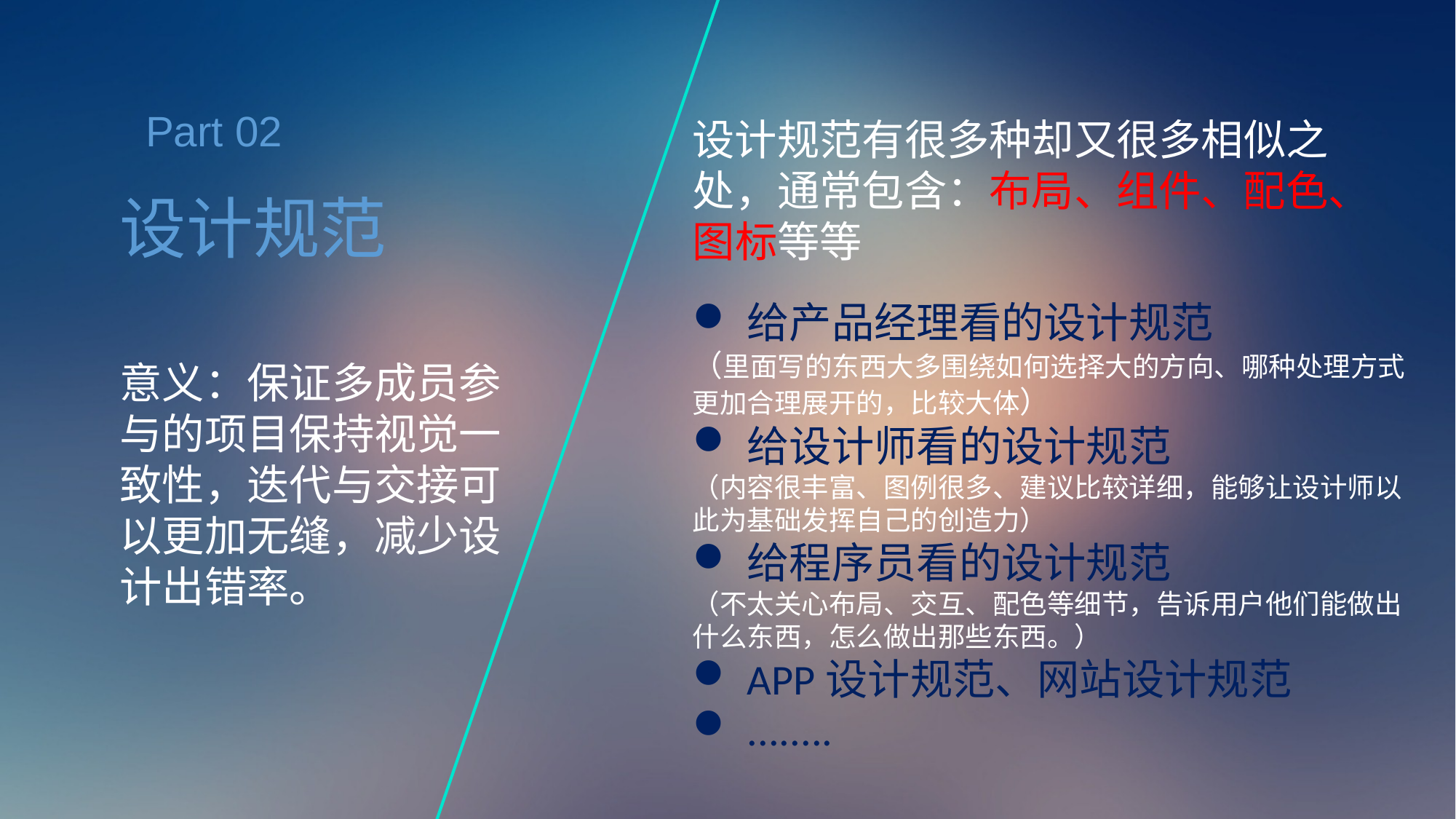

Part 02
设计规范有很多种却又很多相似之处，通常包含：布局、组件、配色、图标等等
设计规范
给产品经理看的设计规范
（里面写的东西大多围绕如何选择大的方向、哪种处理方式更加合理展开的，比较大体）
给设计师看的设计规范
（内容很丰富、图例很多、建议比较详细，能够让设计师以此为基础发挥自己的创造力）
给程序员看的设计规范
（不太关心布局、交互、配色等细节，告诉用户他们能做出什么东西，怎么做出那些东西。）
APP设计规范、网站设计规范
........
意义：保证多成员参与的项目保持视觉一致性，迭代与交接可以更加无缝，减少设计出错率。